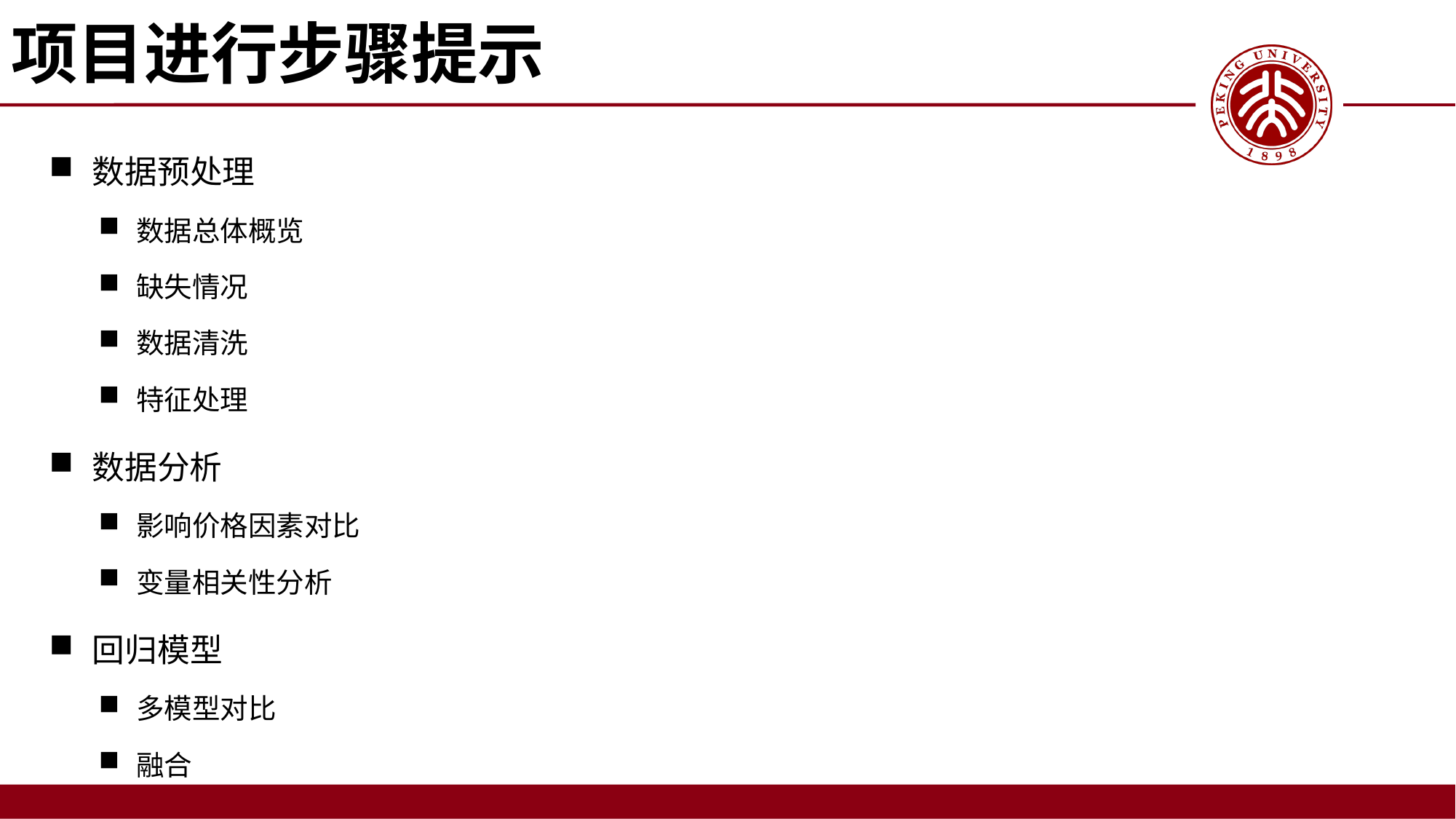

# 项目进行步骤提示
数据预处理
数据总体概览
缺失情况
数据清洗
特征处理
数据分析
影响价格因素对比
变量相关性分析
回归模型
多模型对比
融合